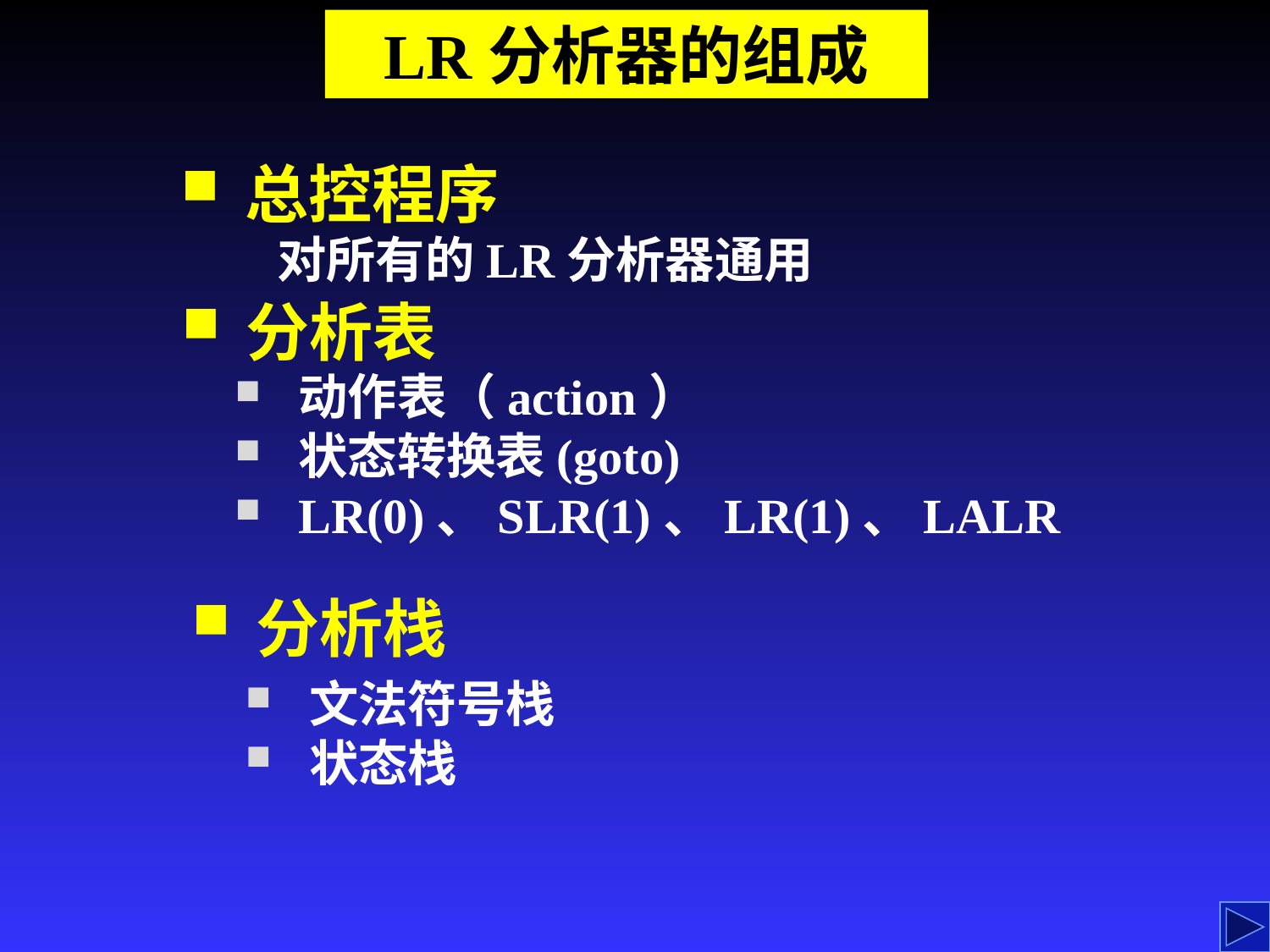

LR分析器的组成
总控程序
对所有的LR分析器通用
分析表
动作表（action）
状态转换表(goto)
LR(0)、SLR(1)、LR(1)、LALR
分析栈
文法符号栈
状态栈